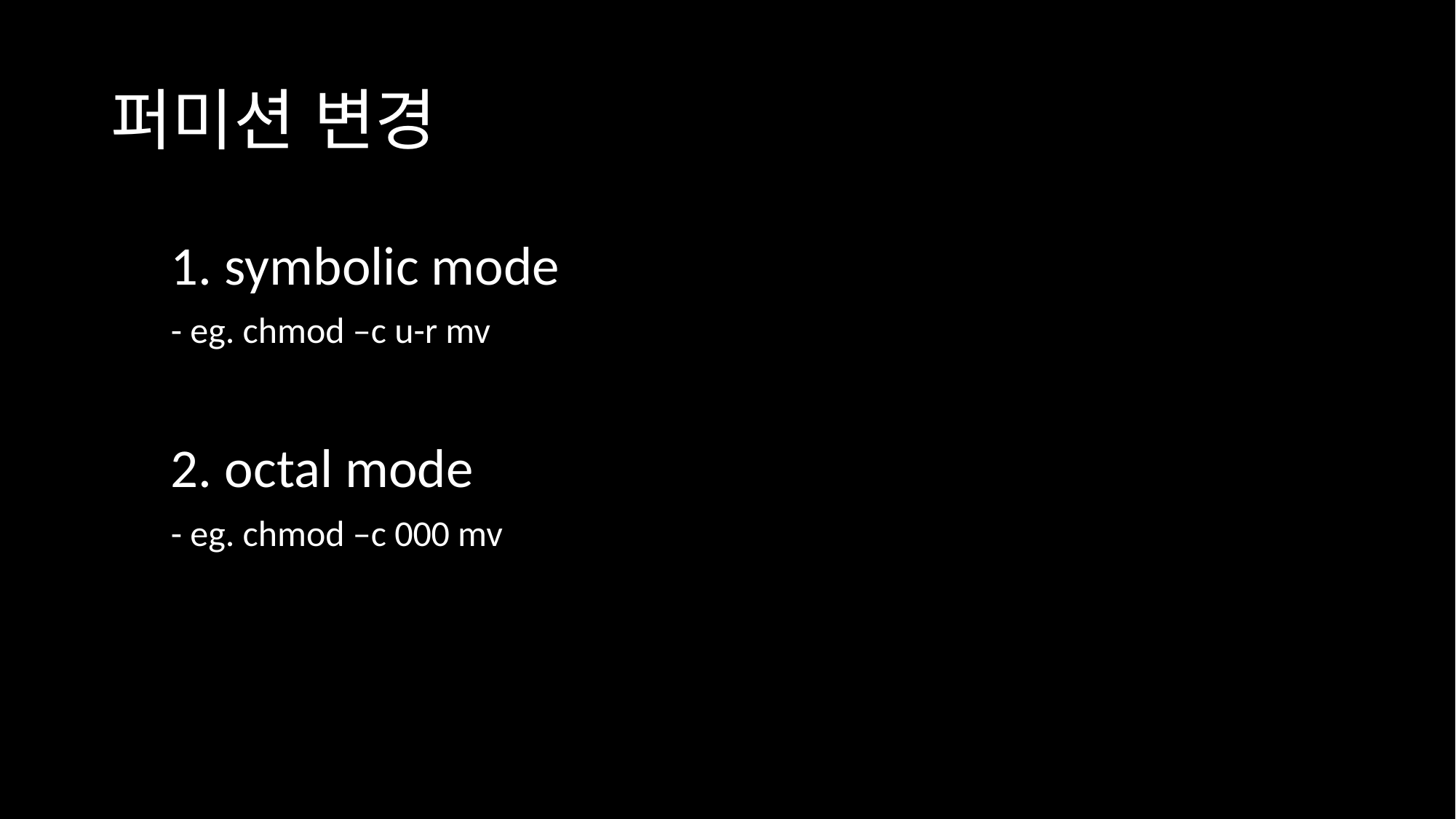

# 퍼미션 변경
1. symbolic mode
- eg. chmod –c u-r mv

2. octal mode
- eg. chmod –c 000 mv